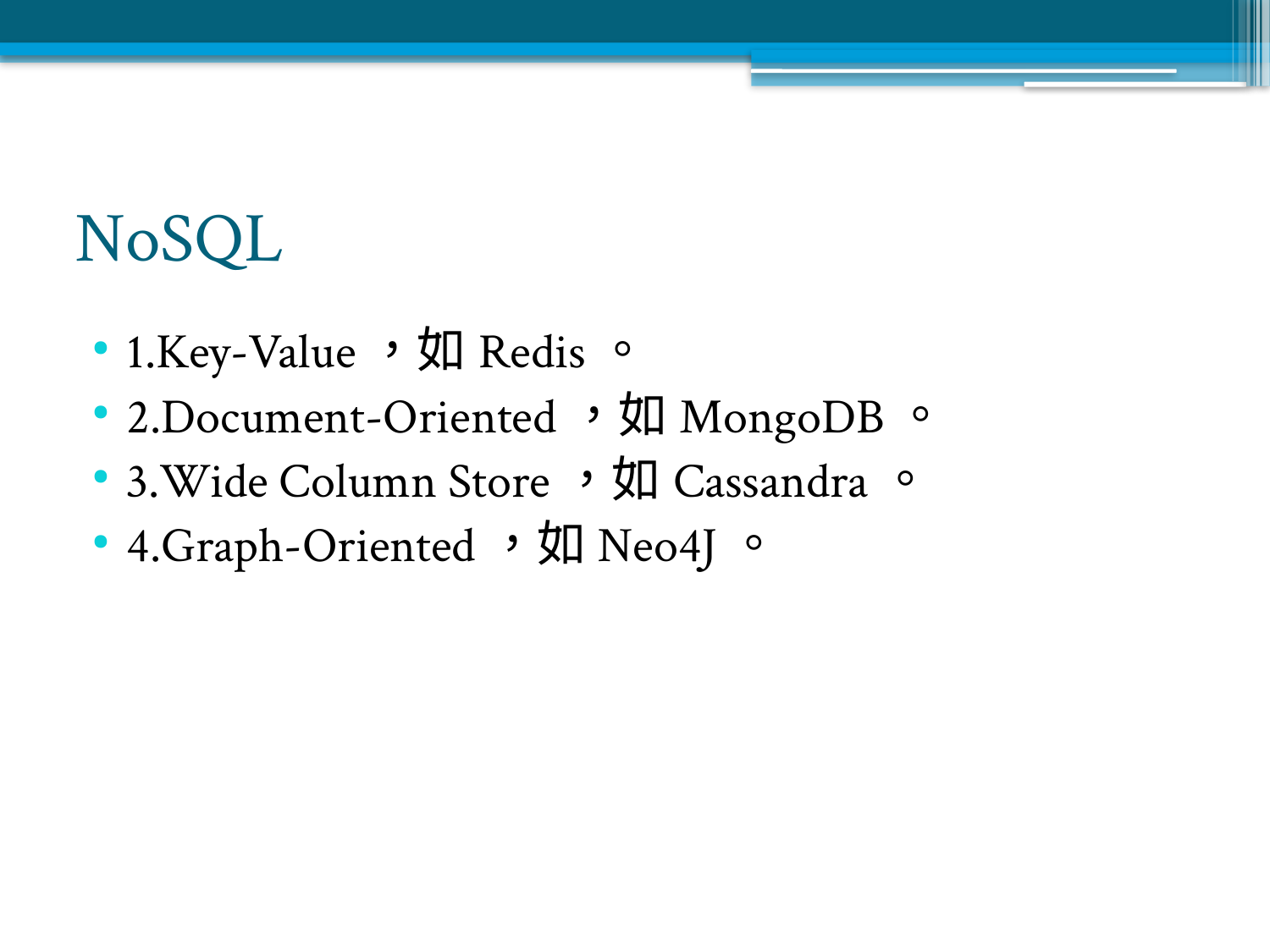

# NoSQL
1.Key-Value，如Redis。
2.Document-Oriented，如MongoDB。
3.Wide Column Store，如Cassandra。
4.Graph-Oriented，如Neo4J。